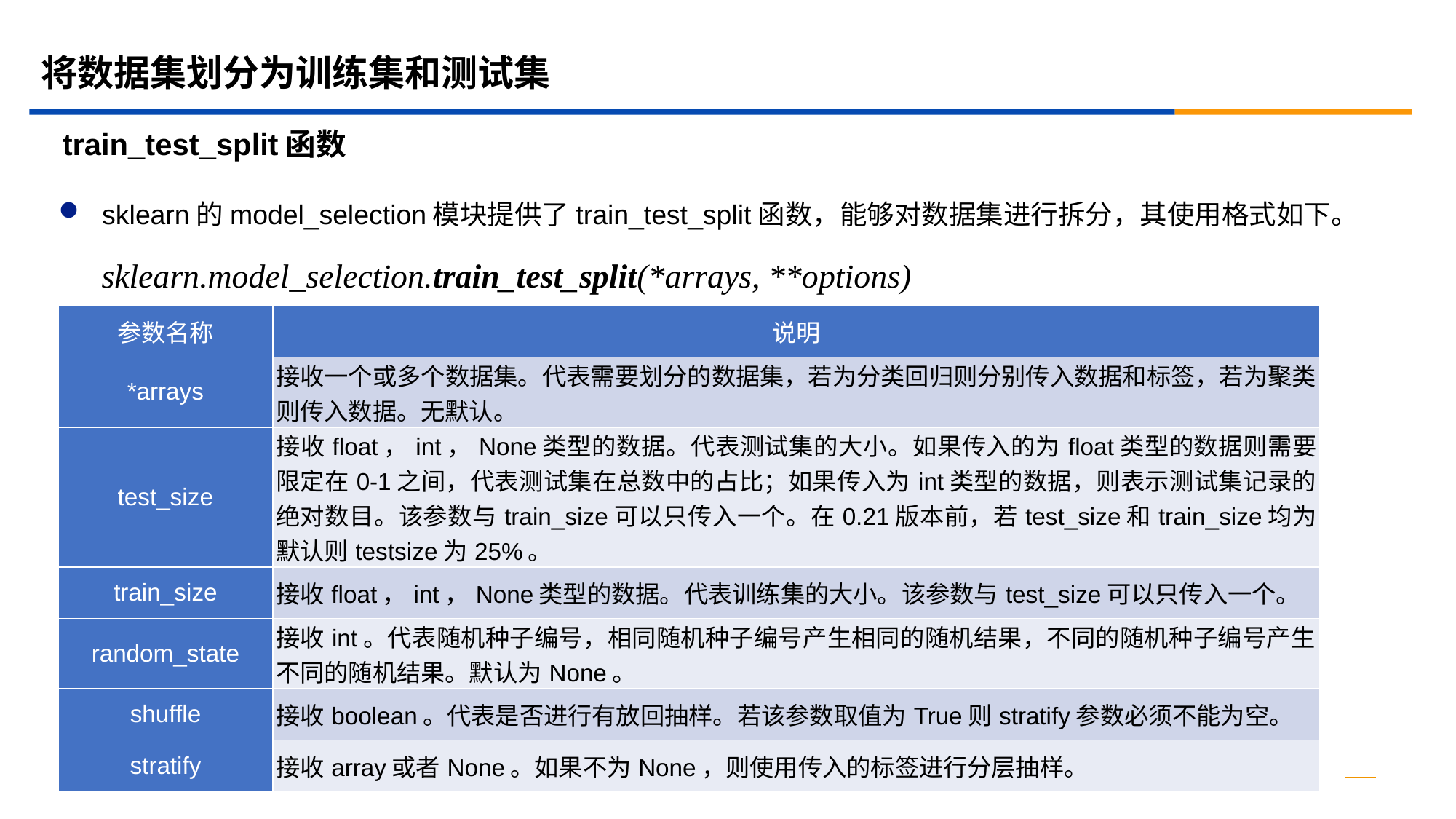

# 将数据集划分为训练集和测试集
train_test_split函数
sklearn的model_selection模块提供了train_test_split函数，能够对数据集进行拆分，其使用格式如下。
sklearn.model_selection.train_test_split(*arrays, **options)
| 参数名称 | 说明 |
| --- | --- |
| \*arrays | 接收一个或多个数据集。代表需要划分的数据集，若为分类回归则分别传入数据和标签，若为聚类则传入数据。无默认。 |
| test\_size | 接收float，int，None类型的数据。代表测试集的大小。如果传入的为float类型的数据则需要限定在0-1之间，代表测试集在总数中的占比；如果传入为int类型的数据，则表示测试集记录的绝对数目。该参数与train\_size可以只传入一个。在0.21版本前，若test\_size和train\_size均为默认则testsize为25%。 |
| train\_size | 接收float，int，None类型的数据。代表训练集的大小。该参数与test\_size可以只传入一个。 |
| random\_state | 接收int。代表随机种子编号，相同随机种子编号产生相同的随机结果，不同的随机种子编号产生不同的随机结果。默认为None。 |
| shuffle | 接收boolean。代表是否进行有放回抽样。若该参数取值为True则stratify参数必须不能为空。 |
| stratify | 接收array或者None。如果不为None，则使用传入的标签进行分层抽样。 |